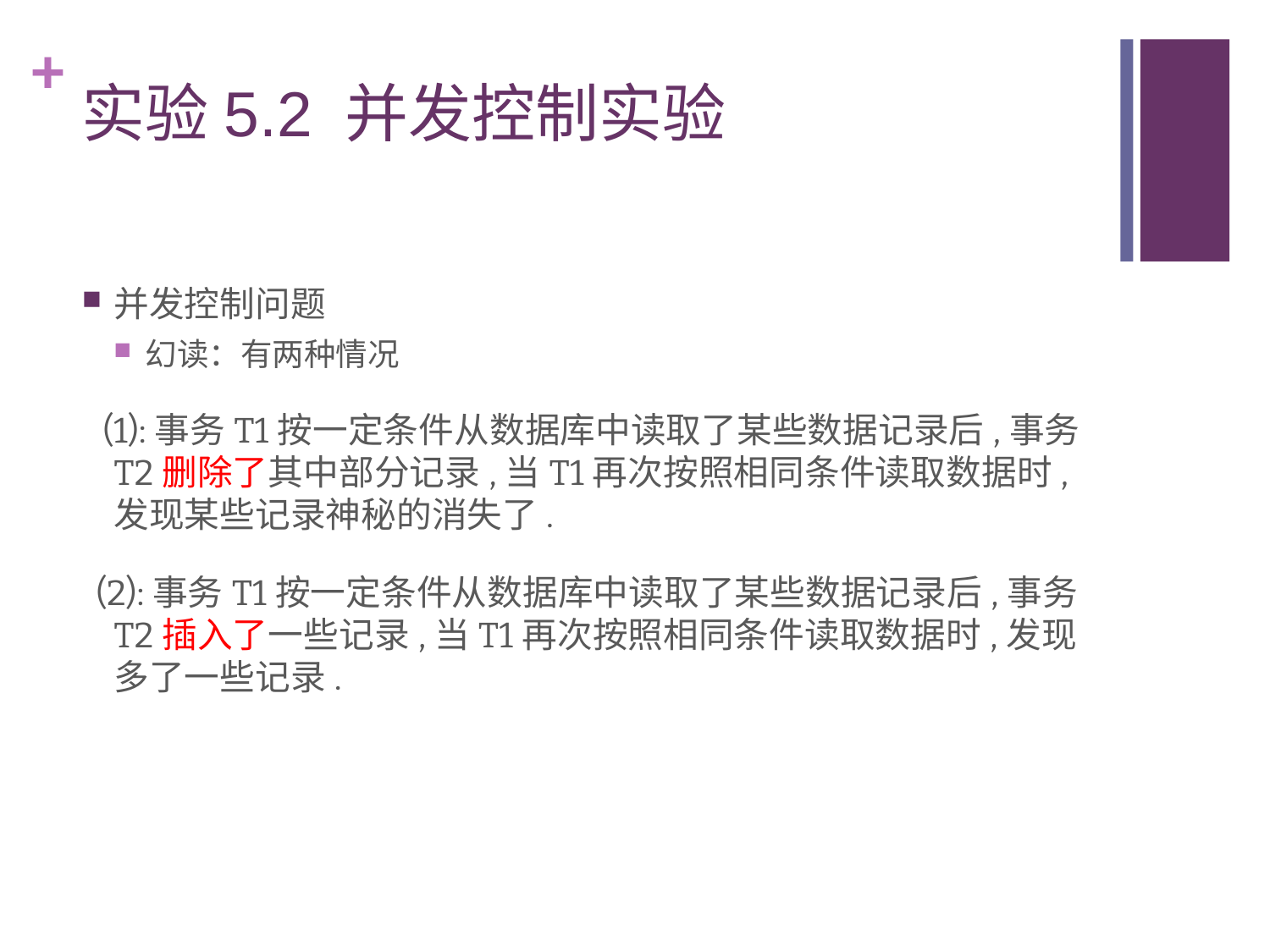

# 实验5.2 并发控制实验
并发控制问题
幻读：有两种情况
   (1):事务T1按一定条件从数据库中读取了某些数据记录后,事务T2删除了其中部分记录,当T1再次按照相同条件读取数据时,发现某些记录神秘的消失了.
  (2):事务T1按一定条件从数据库中读取了某些数据记录后,事务T2插入了一些记录,当T1再次按照相同条件读取数据时,发现多了一些记录.